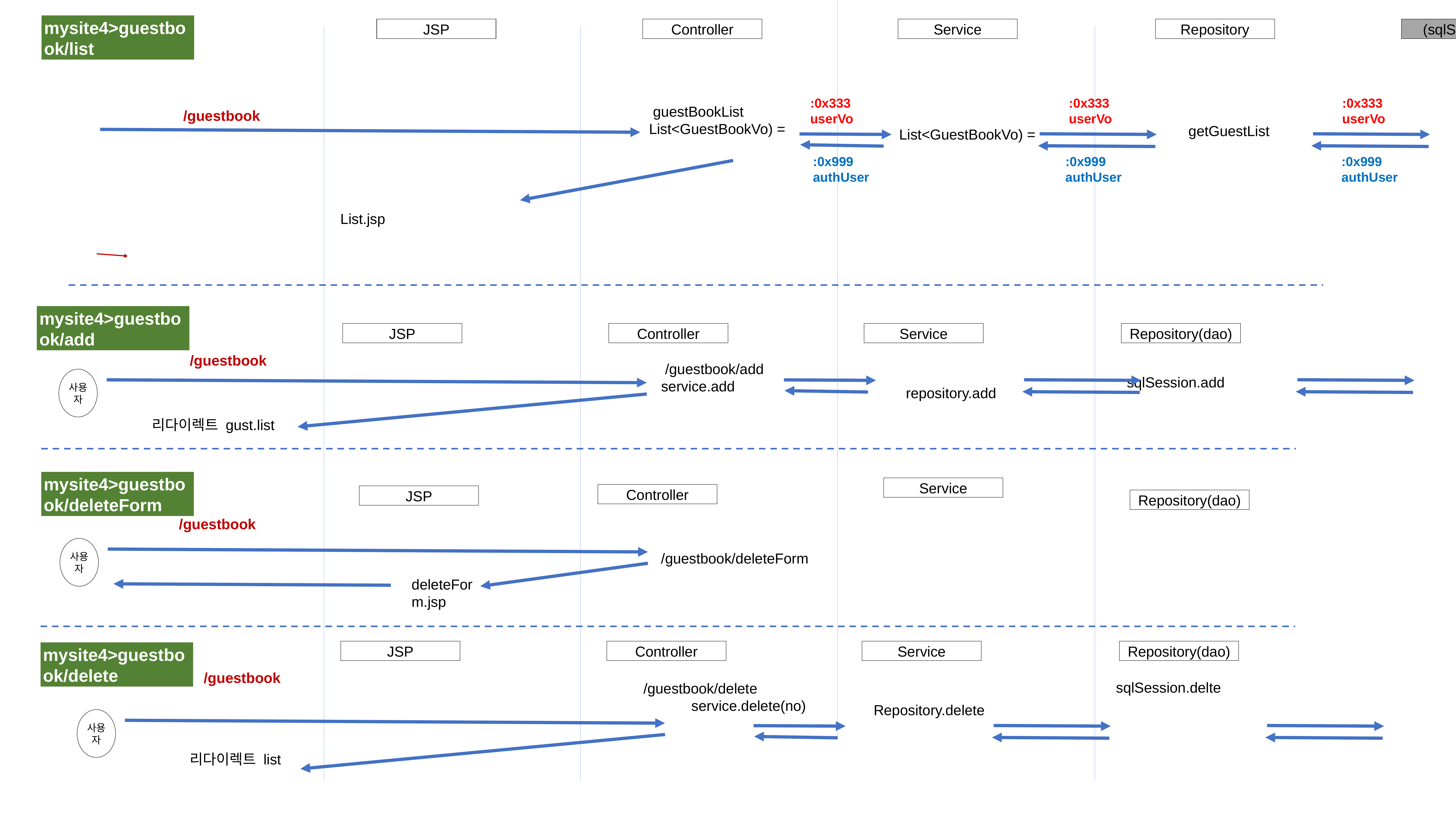

mysite4>guestbook/list
JSP
Controller
Service
Repository
(sqlSesson)
:0x333
userVo
:0x333
userVo
:0x333
userVo
 guestBookList
List<GuestBookVo) =

getGuestList
/guestbook

List<GuestBookVo) =
:0x999
authUser
:0x999
authUser
:0x999
authUser
List.jsp
mysite4>guestbook/add
JSP
Controller
Service
Repository(dao)
/guestbook

sqlSession.add
 /guestbook/add
service.add

repository.add
사용자
리다이렉트 gust.list
mysite4>guestbook/deleteForm
Service
Controller
JSP
Repository(dao)
/guestbook
사용자
 /guestbook/deleteForm
deleteForm.jsp
JSP
Controller
Service
Repository(dao)
mysite4>guestbook/delete
/guestbook
 sqlSession.delte
 /guestbook/delete
		service.delete(no)
Repository.delete
사용자
리다이렉트 list